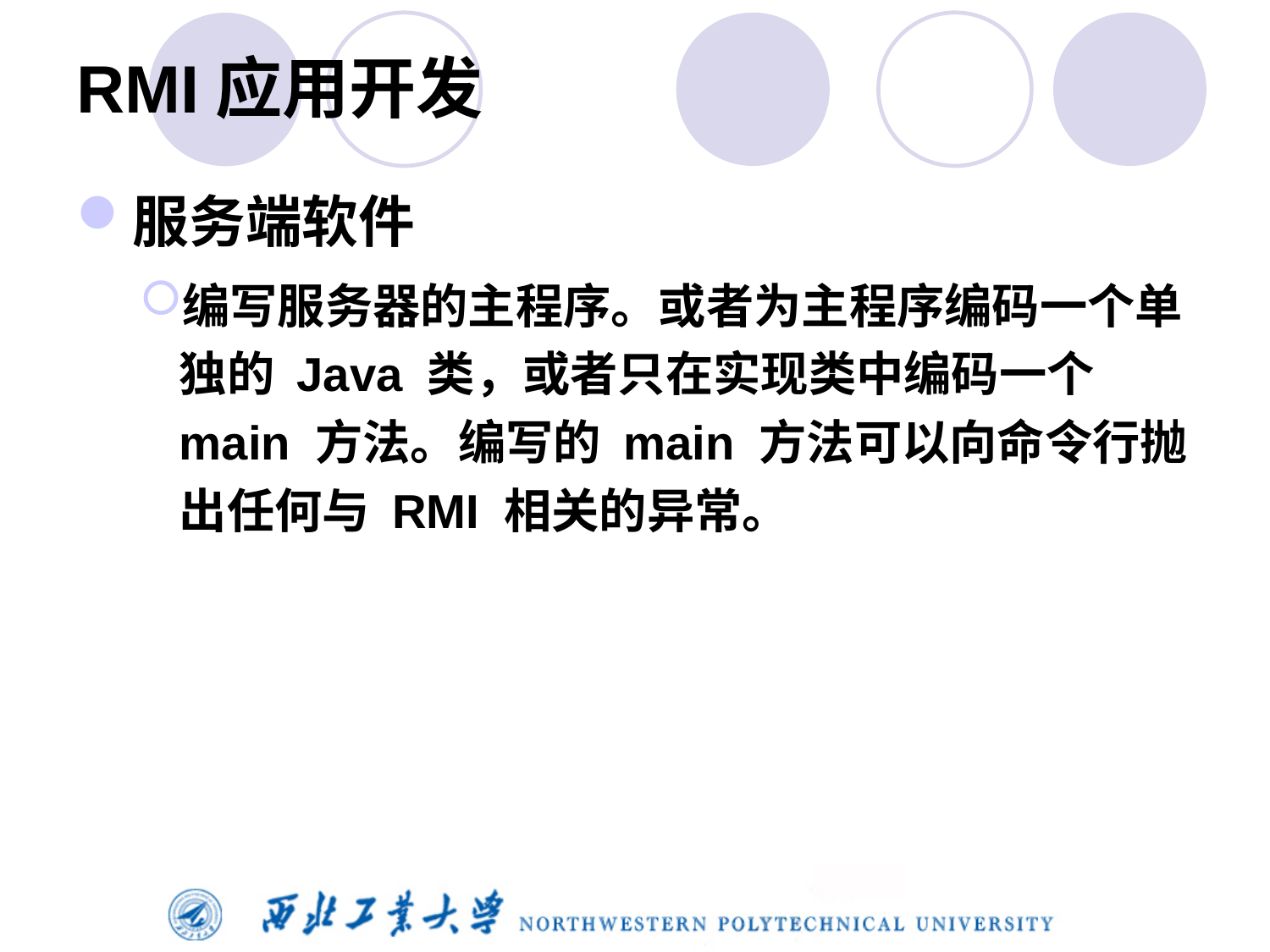

# RMI应用开发
服务端软件
编写服务器的主程序。或者为主程序编码一个单独的 Java 类，或者只在实现类中编码一个 main 方法。编写的 main 方法可以向命令行抛出任何与 RMI 相关的异常。